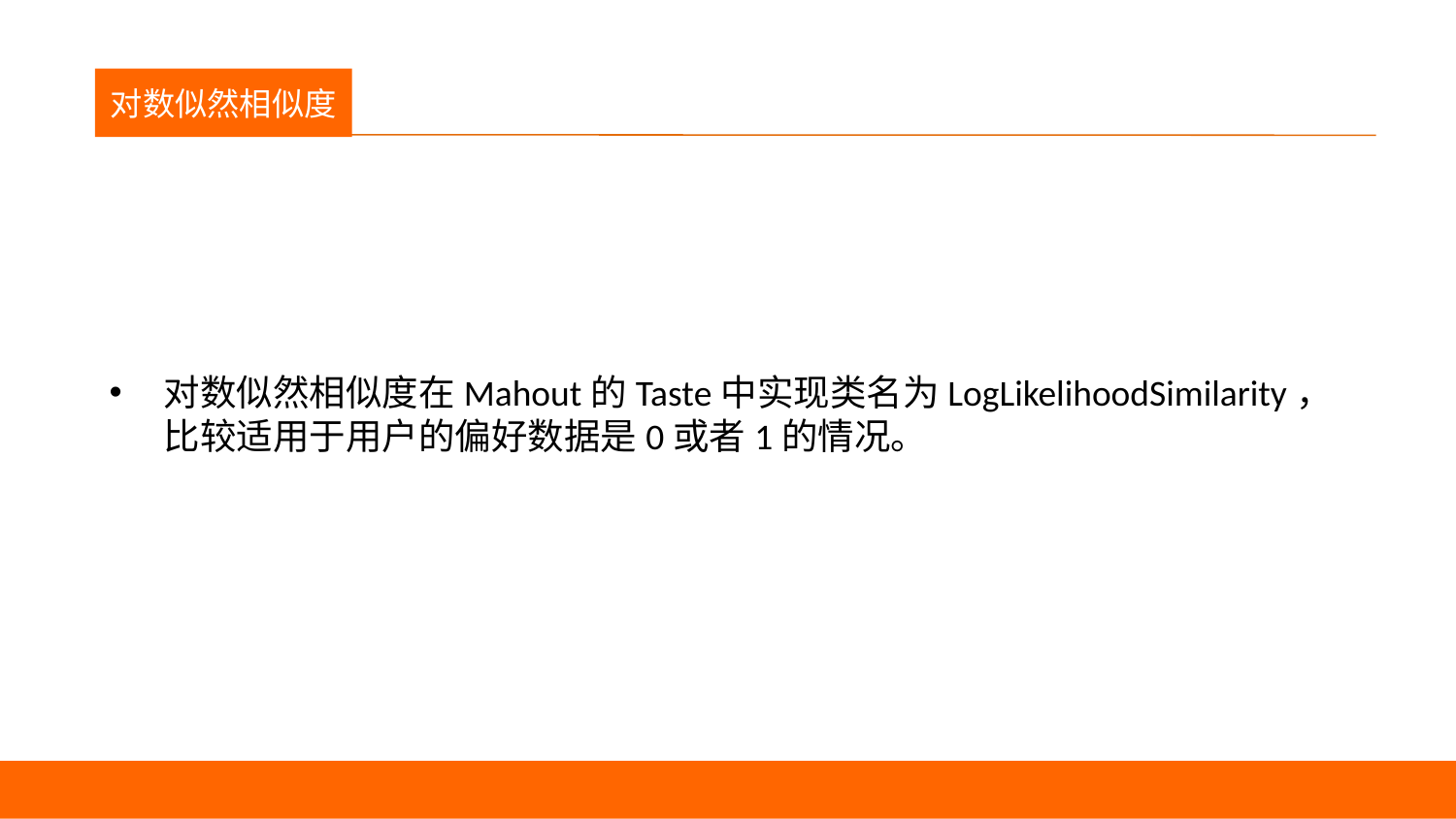

议程
对数似然相似度

对数似然相似度在Mahout的Taste中实现类名为LogLikelihoodSimilarity，比较适用于用户的偏好数据是0或者1的情况。